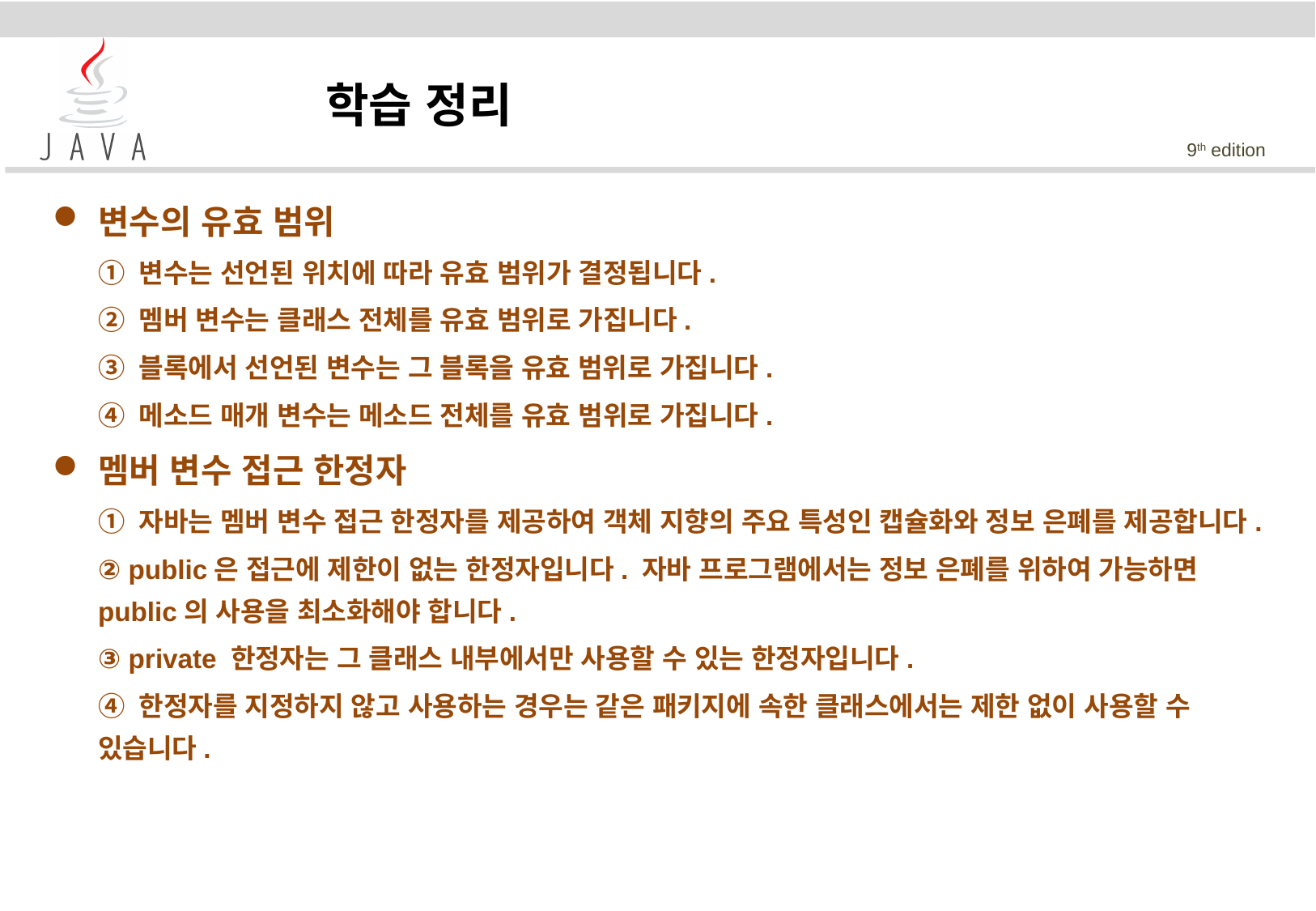

학습 정리
변수의 유효 범위
	① 변수는 선언된 위치에 따라 유효 범위가 결정됩니다.
	② 멤버 변수는 클래스 전체를 유효 범위로 가집니다.
	③ 블록에서 선언된 변수는 그 블록을 유효 범위로 가집니다.
	④ 메소드 매개 변수는 메소드 전체를 유효 범위로 가집니다.
멤버 변수 접근 한정자
	① 자바는 멤버 변수 접근 한정자를 제공하여 객체 지향의 주요 특성인 캡슐화와 정보 은폐를 제공합니다.
	② public은 접근에 제한이 없는 한정자입니다. 자바 프로그램에서는 정보 은폐를 위하여 가능하면 public의 사용을 최소화해야 합니다.
	③ private 한정자는 그 클래스 내부에서만 사용할 수 있는 한정자입니다.
	④ 한정자를 지정하지 않고 사용하는 경우는 같은 패키지에 속한 클래스에서는 제한 없이 사용할 수 있습니다.